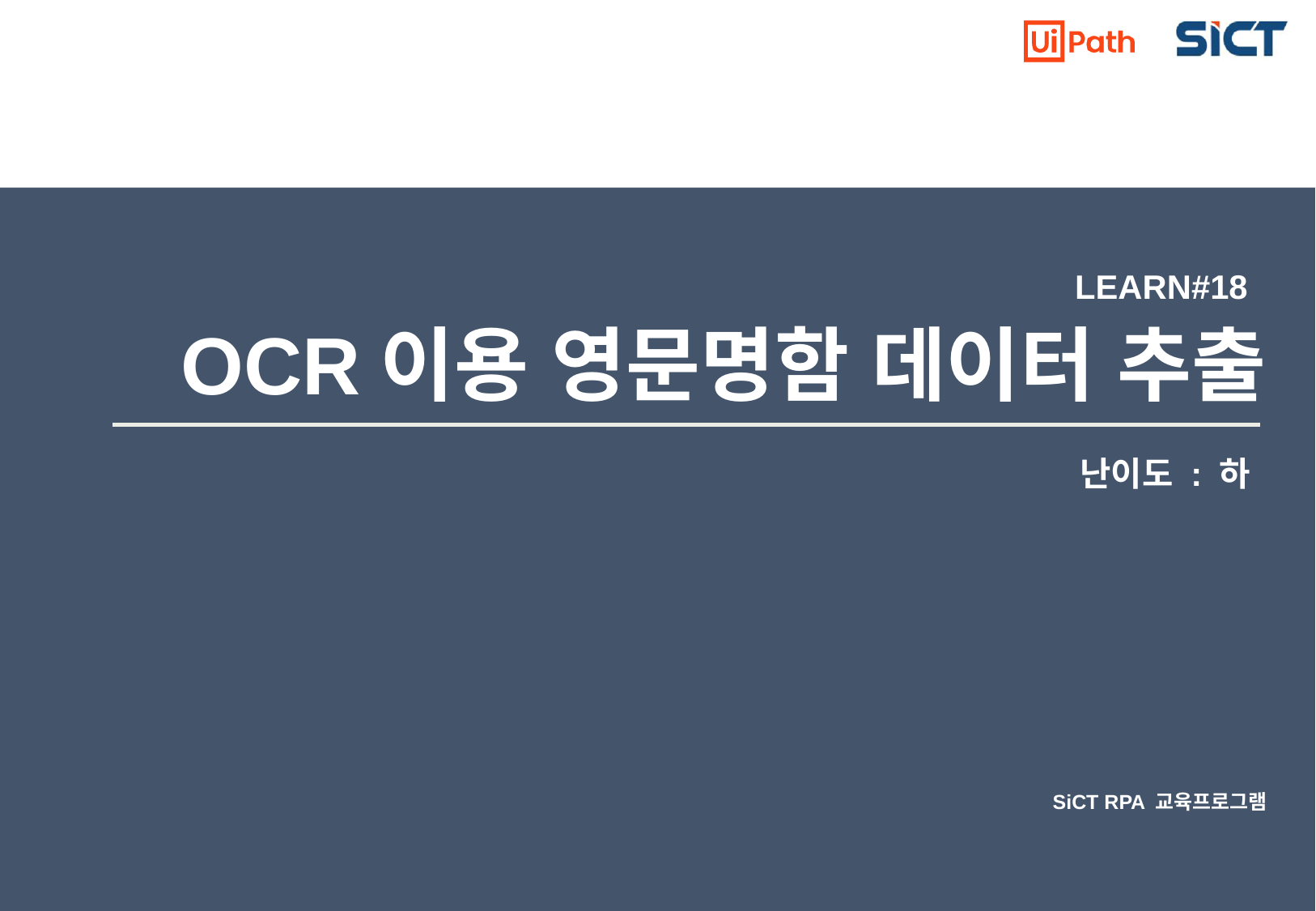

LEARN#18
OCR이용 영문명함 데이터 추출
난이도 : 하
SiCT RPA 교육프로그램